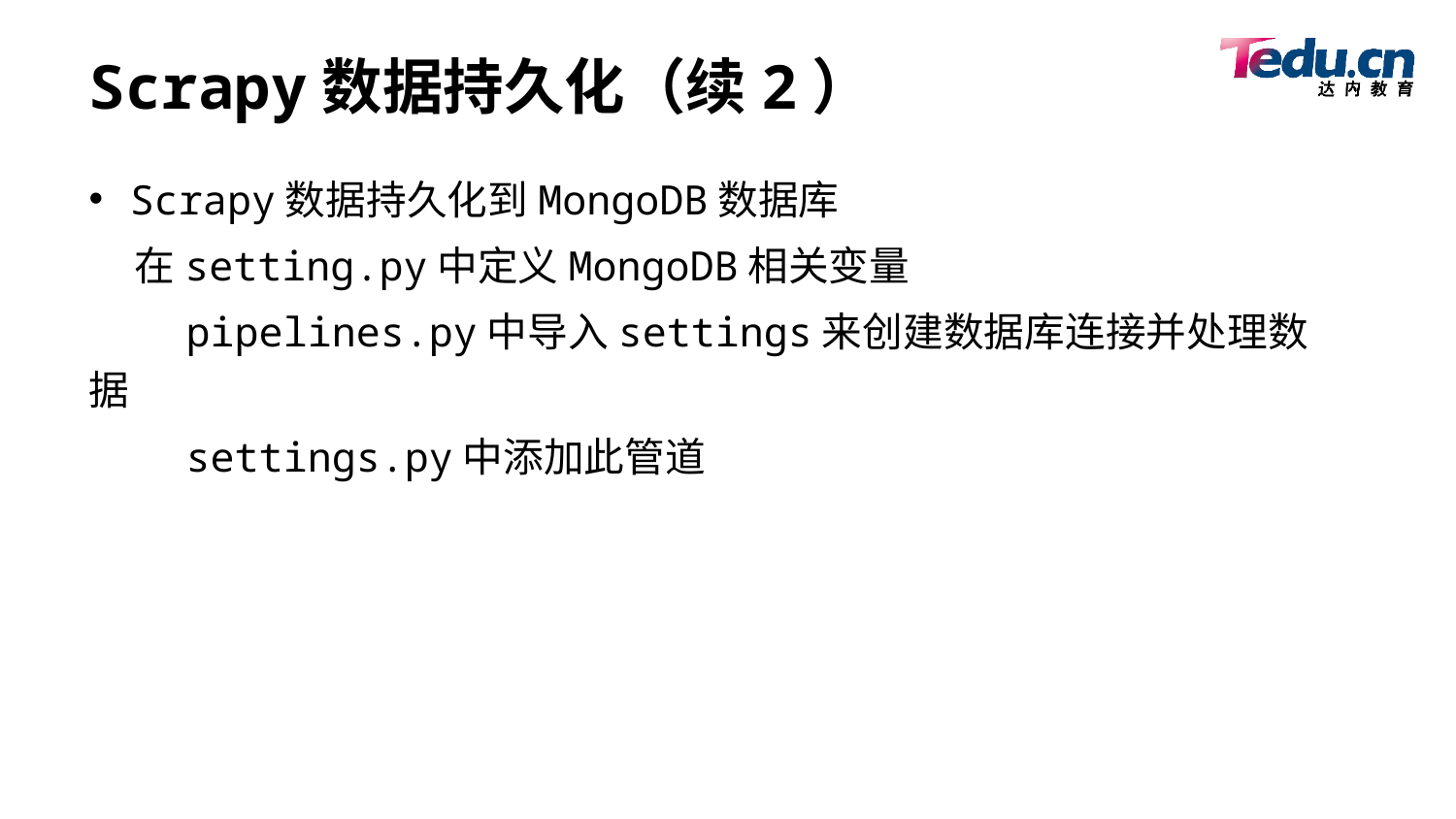

# Scrapy数据持久化（续2）
Scrapy数据持久化到MongoDB数据库
    在setting.py中定义MongoDB相关变量
    pipelines.py中导入settings来创建数据库连接并处理数据
    settings.py中添加此管道